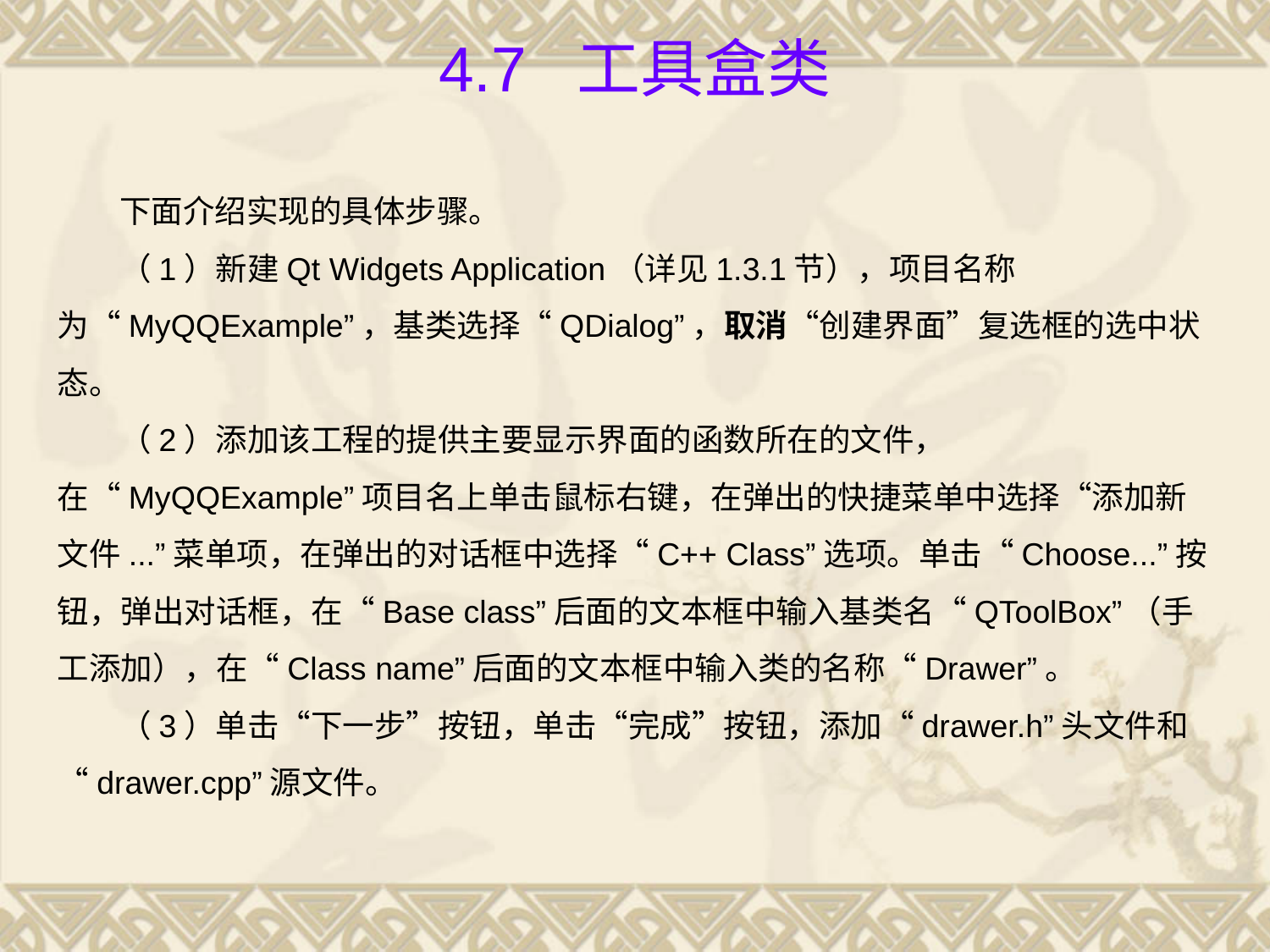

# 4.7  工具盒类
下面介绍实现的具体步骤。
（1）新建Qt Widgets Application（详见1.3.1节），项目名称为“MyQQExample”，基类选择“QDialog”，取消“创建界面”复选框的选中状态。
（2）添加该工程的提供主要显示界面的函数所在的文件，在“MyQQExample”项目名上单击鼠标右键，在弹出的快捷菜单中选择“添加新文件...”菜单项，在弹出的对话框中选择“C++ Class”选项。单击“Choose...”按钮，弹出对话框，在“Base class”后面的文本框中输入基类名“QToolBox”（手工添加），在“Class name”后面的文本框中输入类的名称“Drawer”。
（3）单击“下一步”按钮，单击“完成”按钮，添加“drawer.h”头文件和“drawer.cpp”源文件。